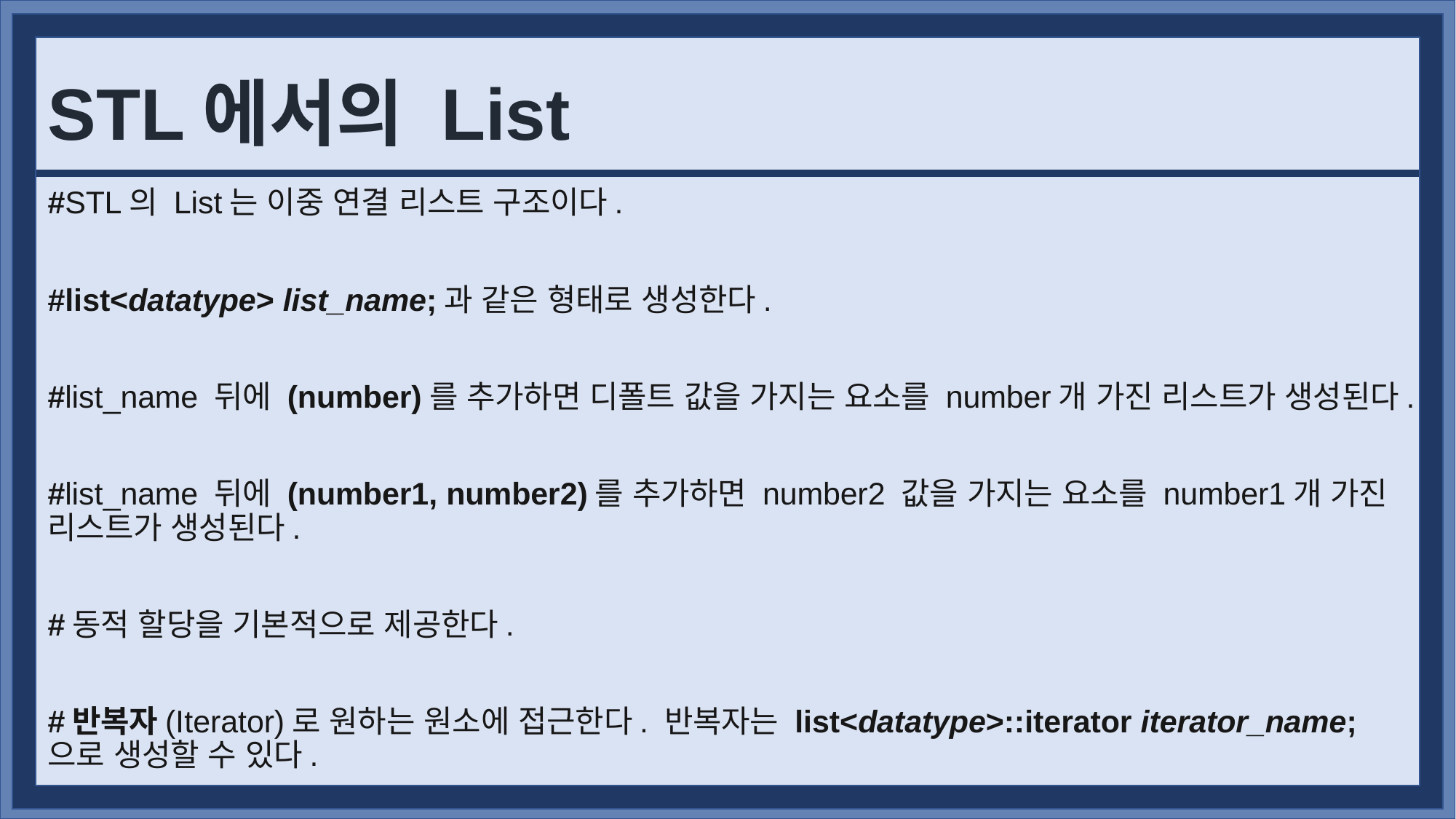

# STL에서의 List
#STL의 List는 이중 연결 리스트 구조이다.

#list<datatype> list_name;과 같은 형태로 생성한다.

#list_name 뒤에 (number)를 추가하면 디폴트 값을 가지는 요소를 number개 가진 리스트가 생성된다.

#list_name 뒤에 (number1, number2)를 추가하면 number2 값을 가지는 요소를 number1개 가진 리스트가 생성된다.

#동적 할당을 기본적으로 제공한다.

#반복자(Iterator)로 원하는 원소에 접근한다. 반복자는 list<datatype>::iterator iterator_name;으로 생성할 수 있다.